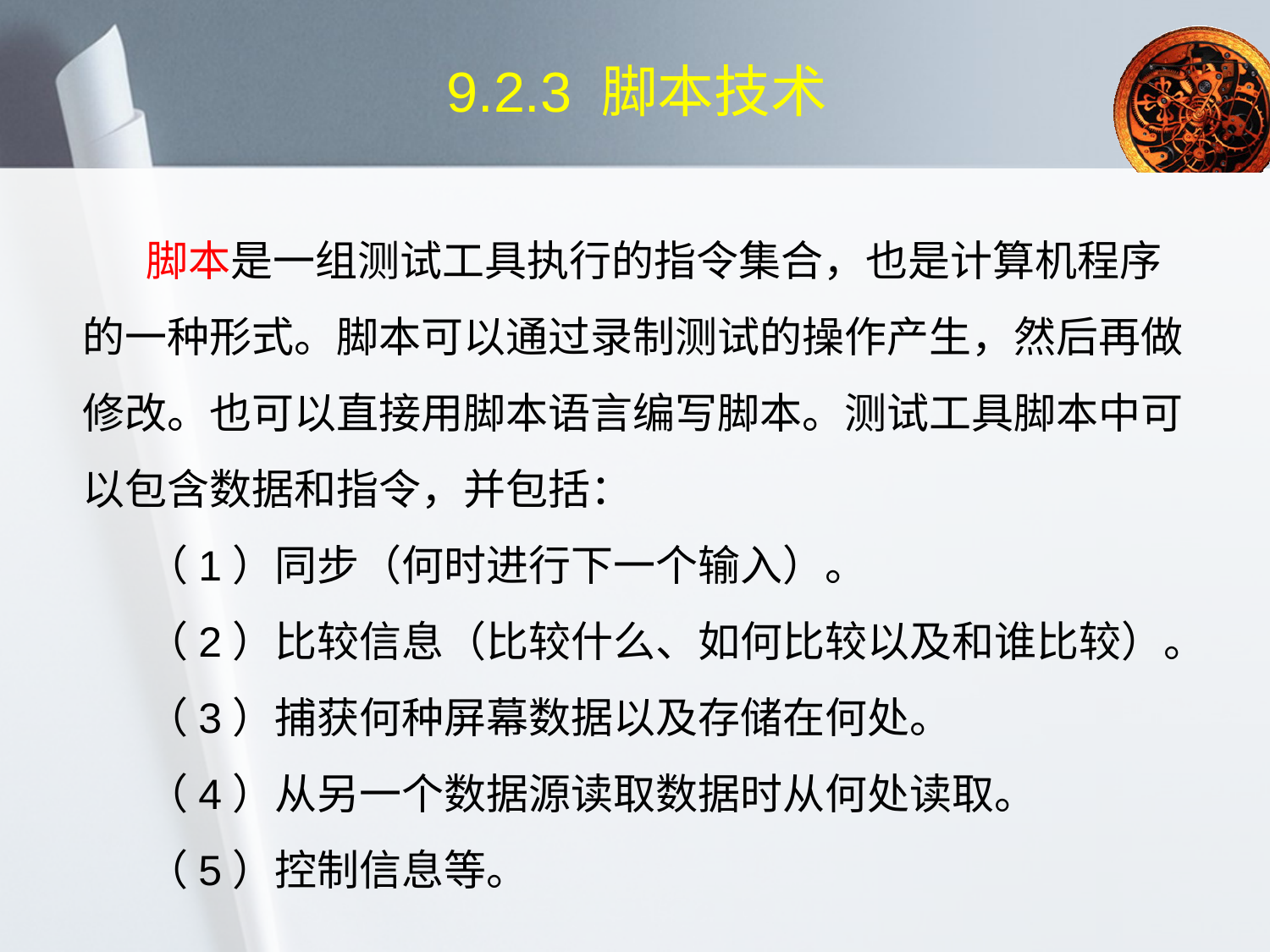

# 9.2.3 脚本技术
脚本是一组测试工具执行的指令集合，也是计算机程序的一种形式。脚本可以通过录制测试的操作产生，然后再做修改。也可以直接用脚本语言编写脚本。测试工具脚本中可以包含数据和指令，并包括：
（1）同步（何时进行下一个输入）。
（2）比较信息（比较什么、如何比较以及和谁比较）。
（3）捕获何种屏幕数据以及存储在何处。
（4）从另一个数据源读取数据时从何处读取。
（5）控制信息等。